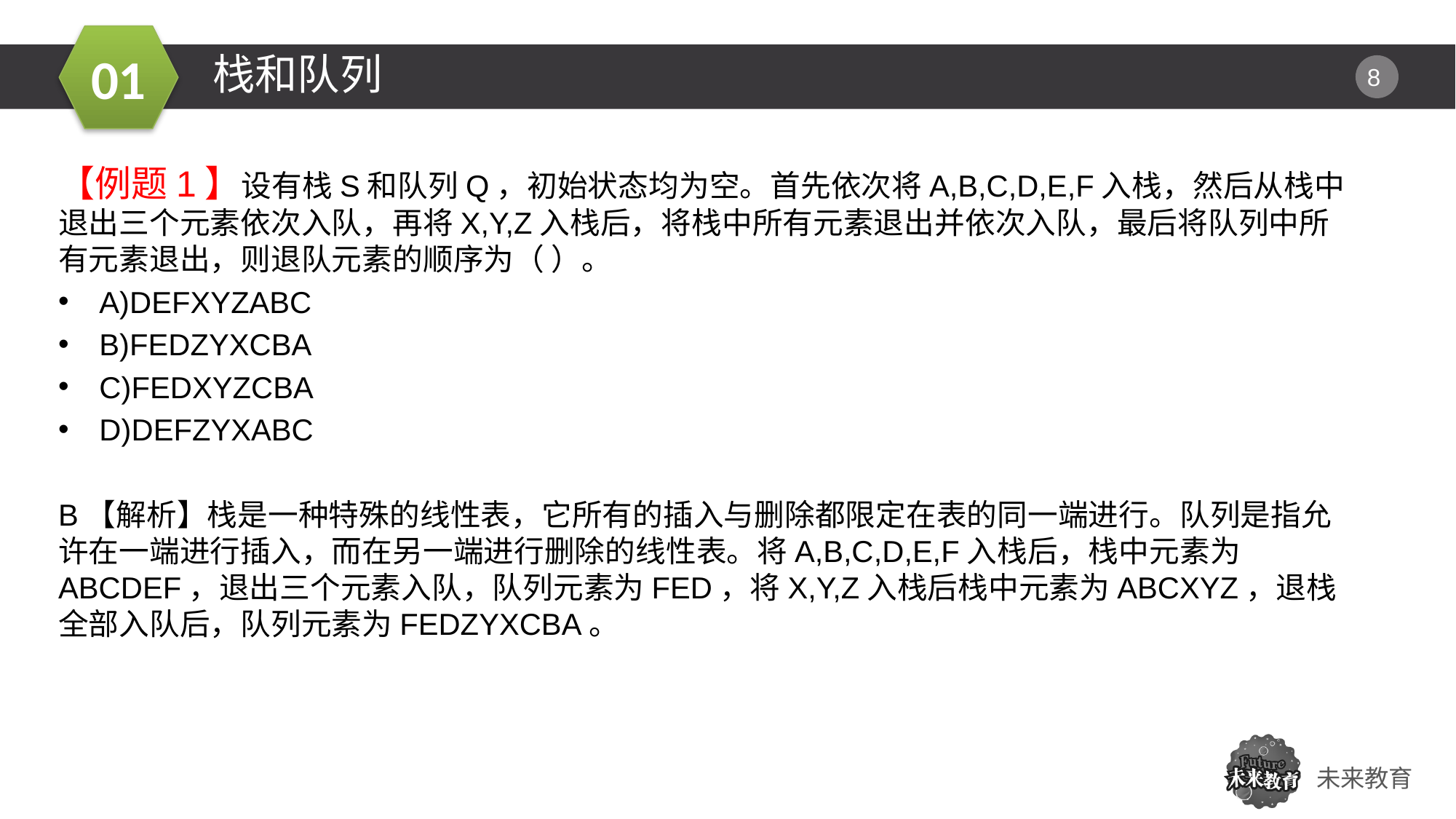

栈和队列
【例题1】设有栈S和队列Q，初始状态均为空。首先依次将A,B,C,D,E,F入栈，然后从栈中退出三个元素依次入队，再将X,Y,Z入栈后，将栈中所有元素退出并依次入队，最后将队列中所有元素退出，则退队元素的顺序为（ ）。
A)DEFXYZABC
B)FEDZYXCBA
C)FEDXYZCBA
D)DEFZYXABC

B【解析】栈是一种特殊的线性表，它所有的插入与删除都限定在表的同一端进行。队列是指允许在一端进行插入，而在另一端进行删除的线性表。将A,B,C,D,E,F入栈后，栈中元素为ABCDEF，退出三个元素入队，队列元素为FED，将X,Y,Z入栈后栈中元素为ABCXYZ，退栈全部入队后，队列元素为FEDZYXCBA。
01